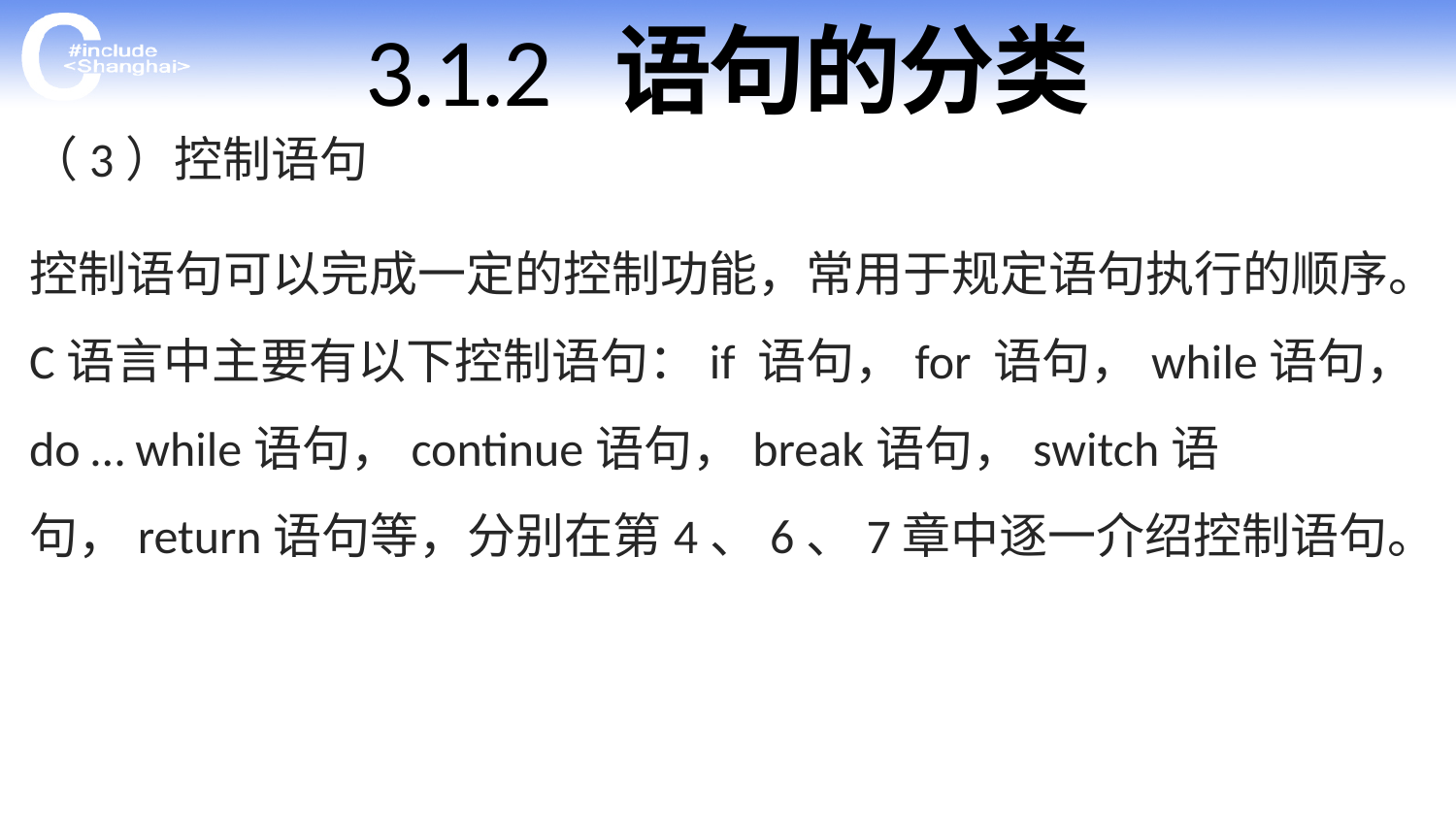

# 3.1.2  语句的分类
（3）控制语句
控制语句可以完成一定的控制功能，常用于规定语句执行的顺序。C语言中主要有以下控制语句：if 语句，for 语句，while语句，do … while语句，continue语句，break语句，switch语句，return语句等，分别在第4、6、7章中逐一介绍控制语句。